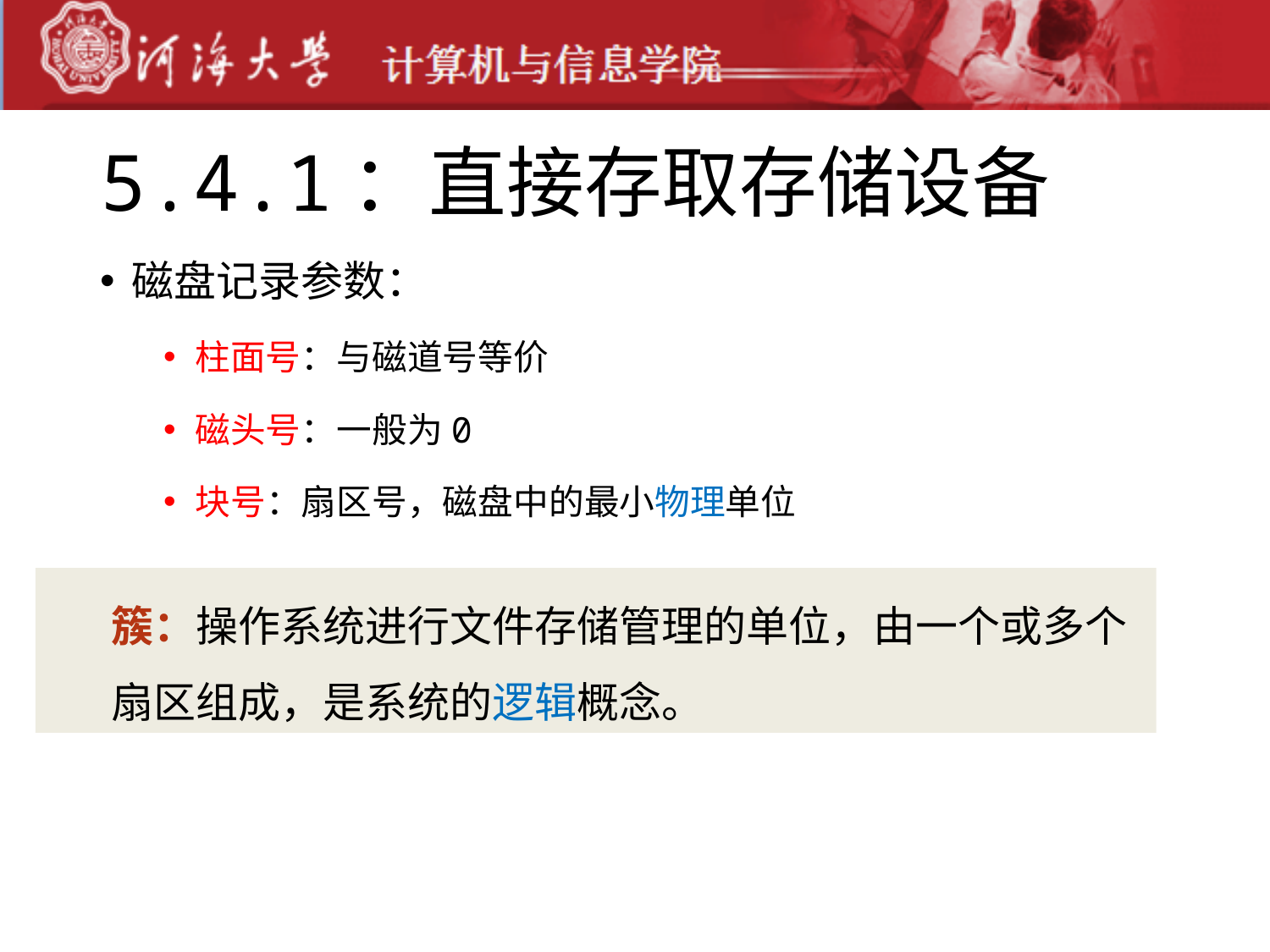

# 5.4.1：直接存取存储设备
磁盘记录参数：
柱面号：与磁道号等价
磁头号：一般为0
块号：扇区号，磁盘中的最小物理单位

簇：操作系统进行文件存储管理的单位，由一个或多个扇区组成，是系统的逻辑概念。